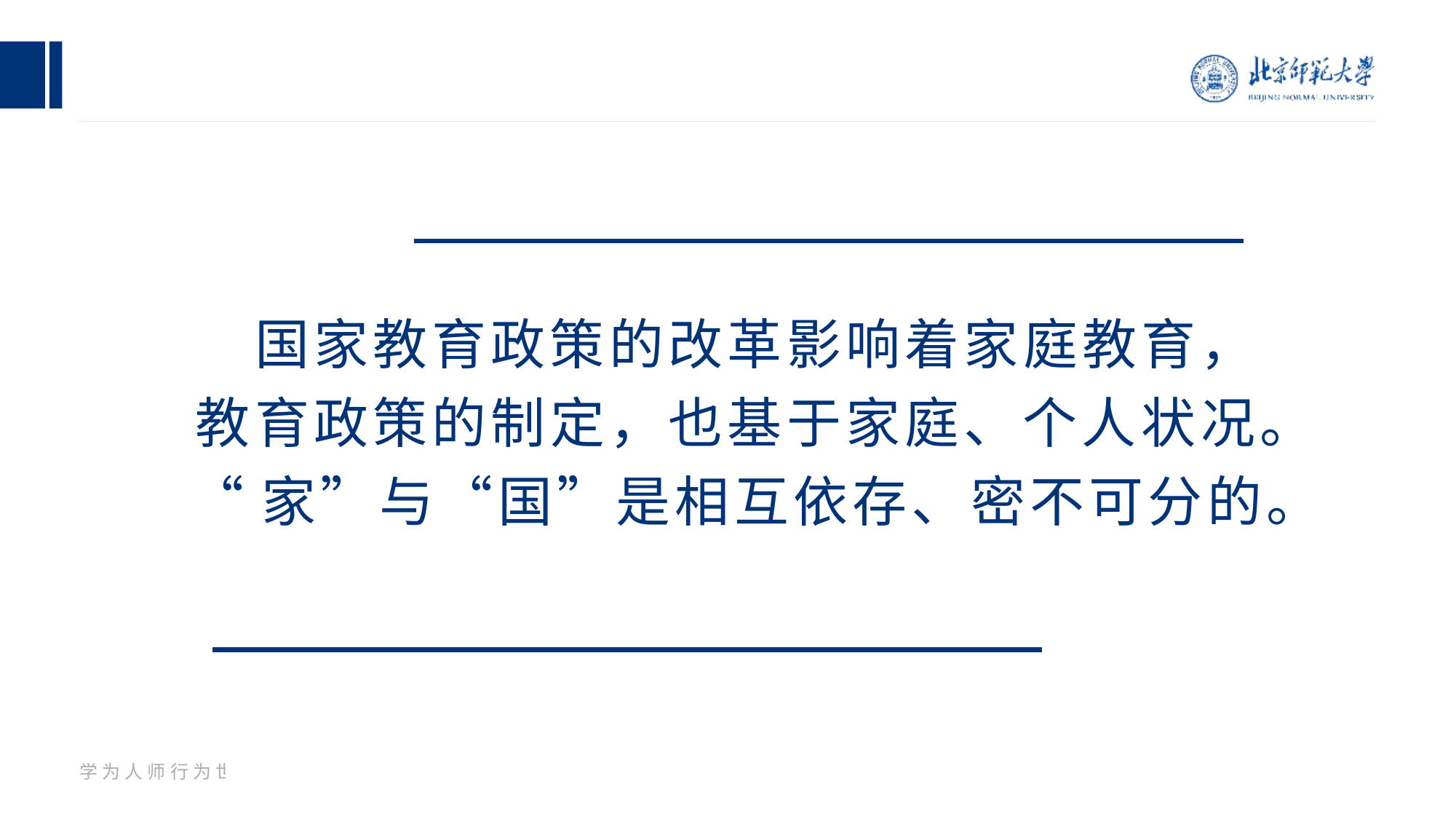

国家教育政策的改革影响着家庭教育，
教育政策的制定，也基于家庭、个人状况。
“家”与“国”是相互依存、密不可分的。